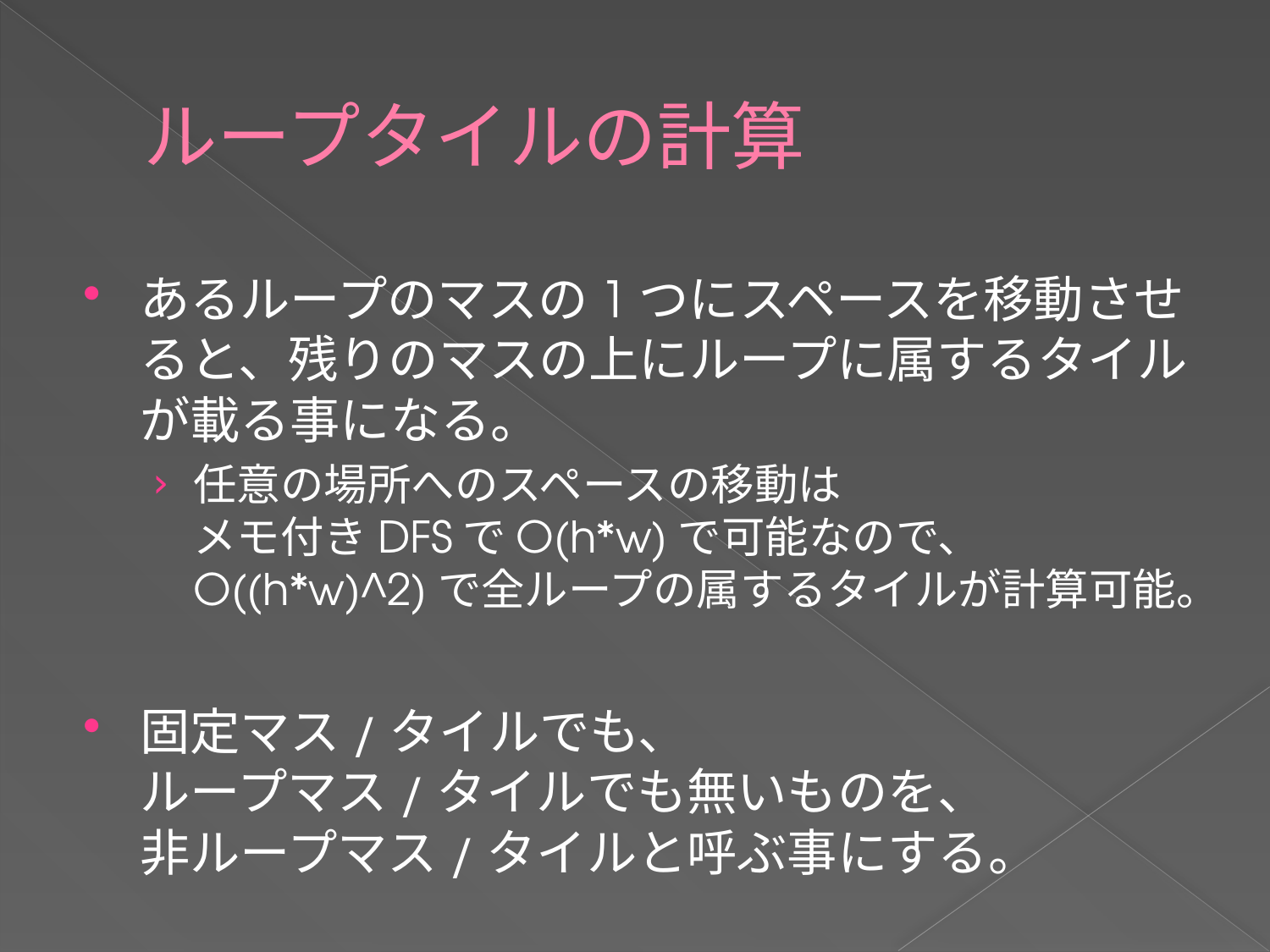

# ループタイルの計算
あるループのマスの1つにスペースを移動させると、残りのマスの上にループに属するタイルが載る事になる。
任意の場所へのスペースの移動は
メモ付きDFSでO(h*w)で可能なので、
O((h*w)^2)で全ループの属するタイルが計算可能。

固定マス/タイルでも、
ループマス/タイルでも無いものを、
非ループマス/タイルと呼ぶ事にする。